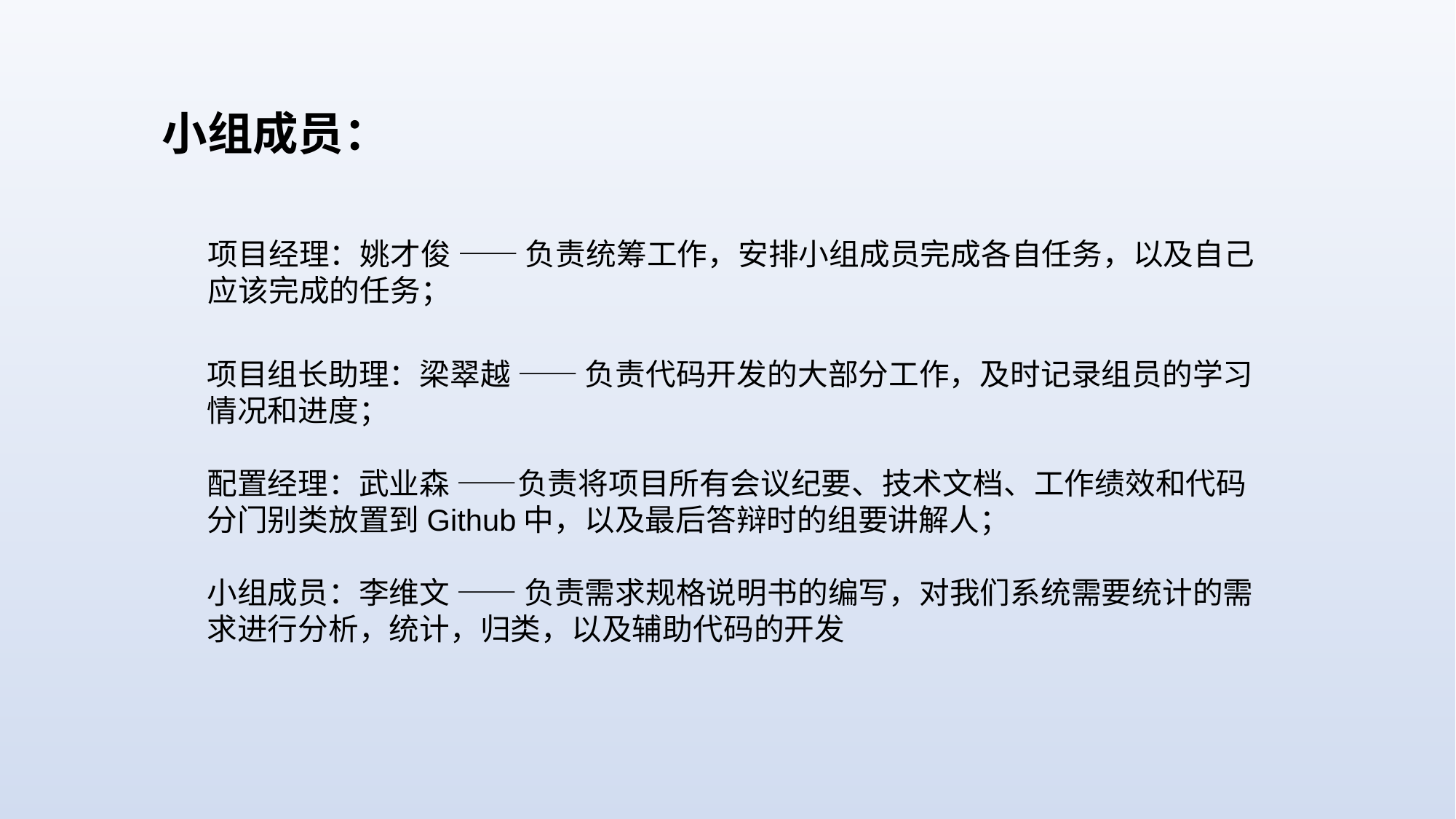

小组成员：
项目经理：姚才俊 —— 负责统筹工作，安排小组成员完成各自任务，以及自己应该完成的任务；
项目组长助理：梁翠越 —— 负责代码开发的大部分工作，及时记录组员的学习情况和进度；

配置经理：武业森 ——负责将项目所有会议纪要、技术文档、工作绩效和代码分门别类放置到Github中，以及最后答辩时的组要讲解人；

小组成员：李维文 —— 负责需求规格说明书的编写，对我们系统需要统计的需求进行分析，统计，归类，以及辅助代码的开发